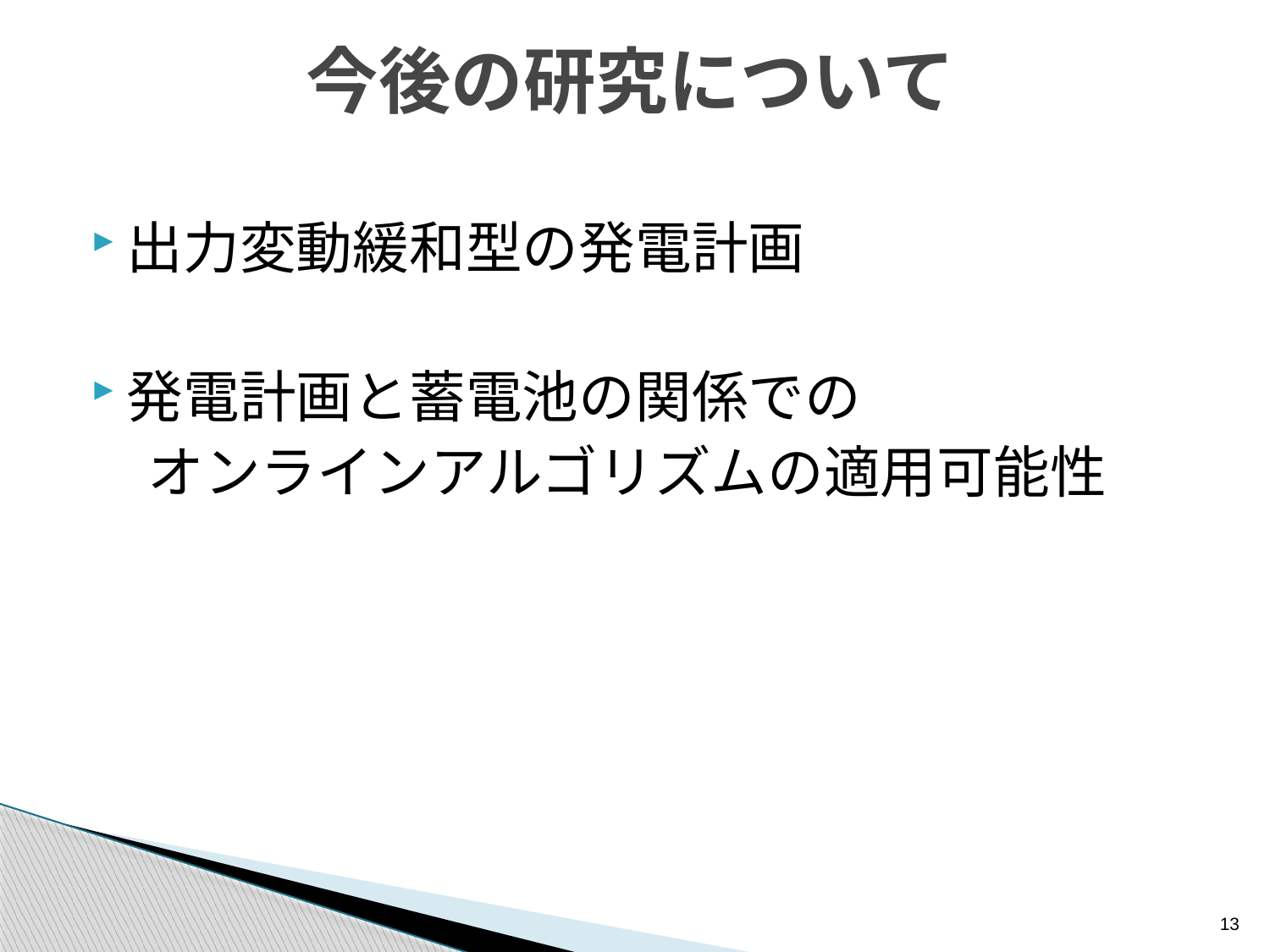

# 今後の研究について
出力変動緩和型の発電計画

発電計画と蓄電池の関係での
　オンラインアルゴリズムの適用可能性
13